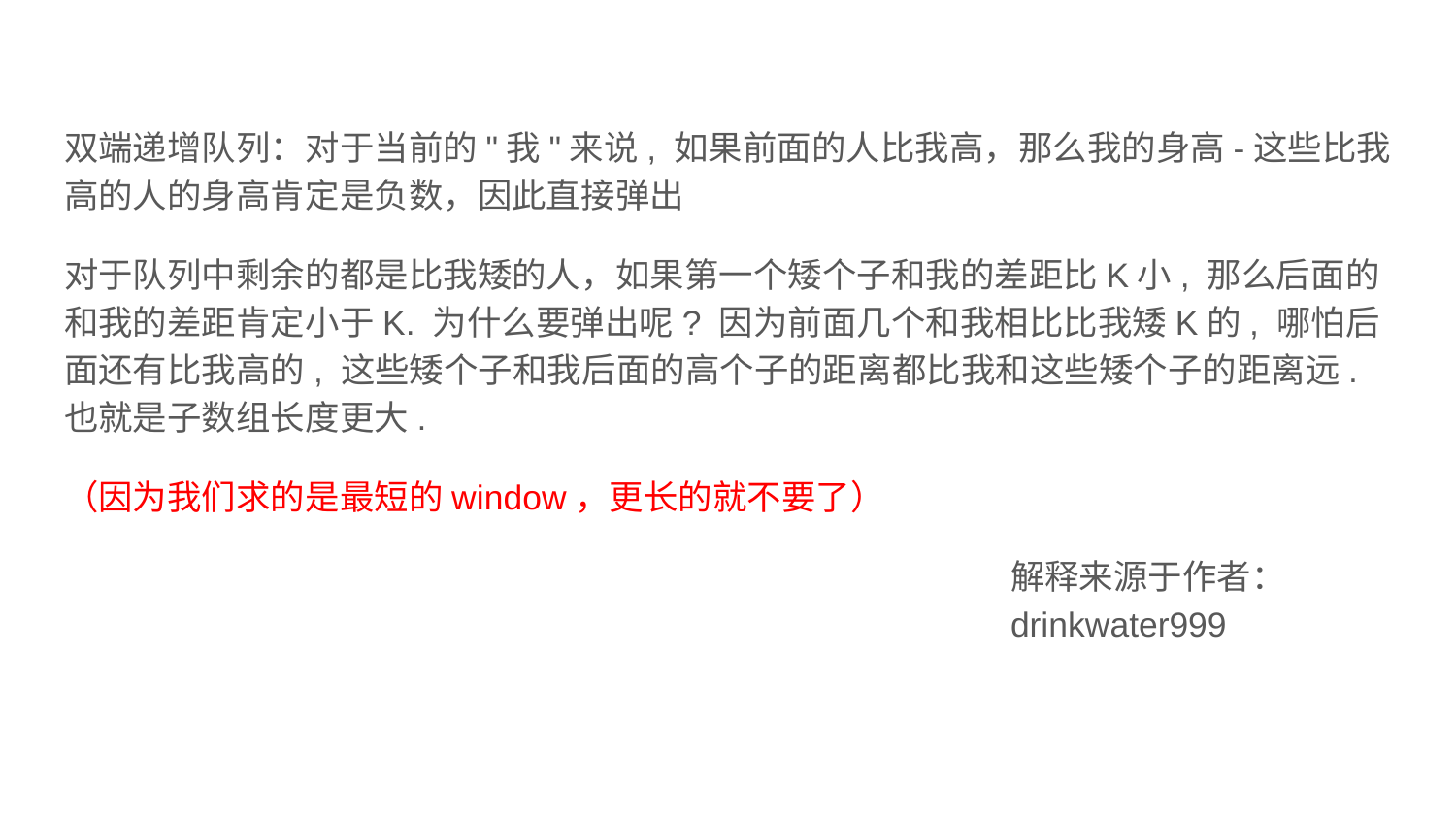

双端递增队列：对于当前的"我"来说, 如果前面的人比我高，那么我的身高-这些比我高的人的身高肯定是负数，因此直接弹出
对于队列中剩余的都是比我矮的人，如果第一个矮个子和我的差距比K小, 那么后面的和我的差距肯定小于K. 为什么要弹出呢? 因为前面几个和我相比比我矮K的, 哪怕后面还有比我高的, 这些矮个子和我后面的高个子的距离都比我和这些矮个子的距离远. 也就是子数组长度更大.
（因为我们求的是最短的window，更长的就不要了）
解释来源于作者：drinkwater999